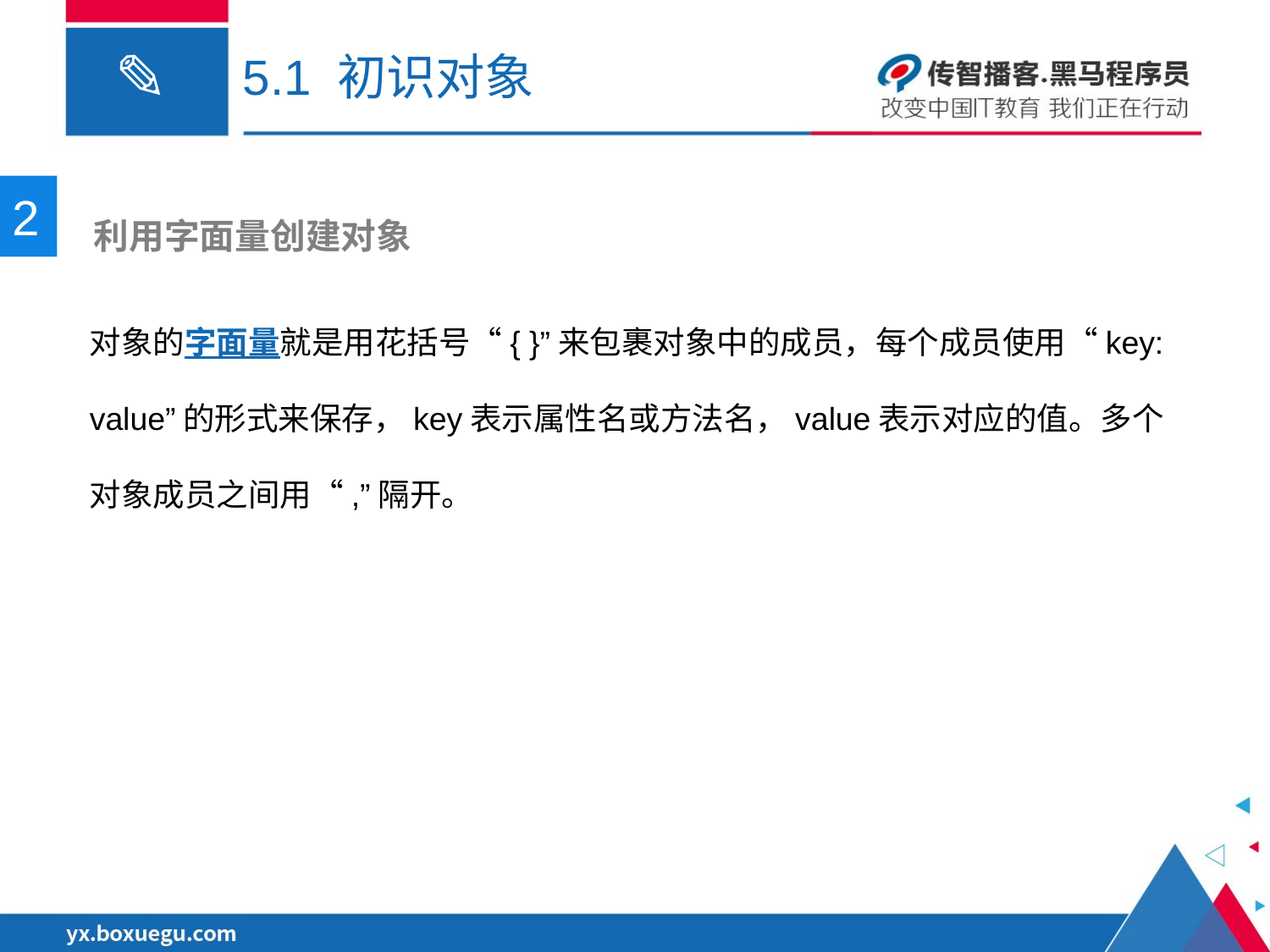

# 5.1 初识对象

2
  利用字面量创建对象
对象的字面量就是用花括号“{ }”来包裹对象中的成员，每个成员使用“key: value”的形式来保存，key表示属性名或方法名，value表示对应的值。多个对象成员之间用“,”隔开。